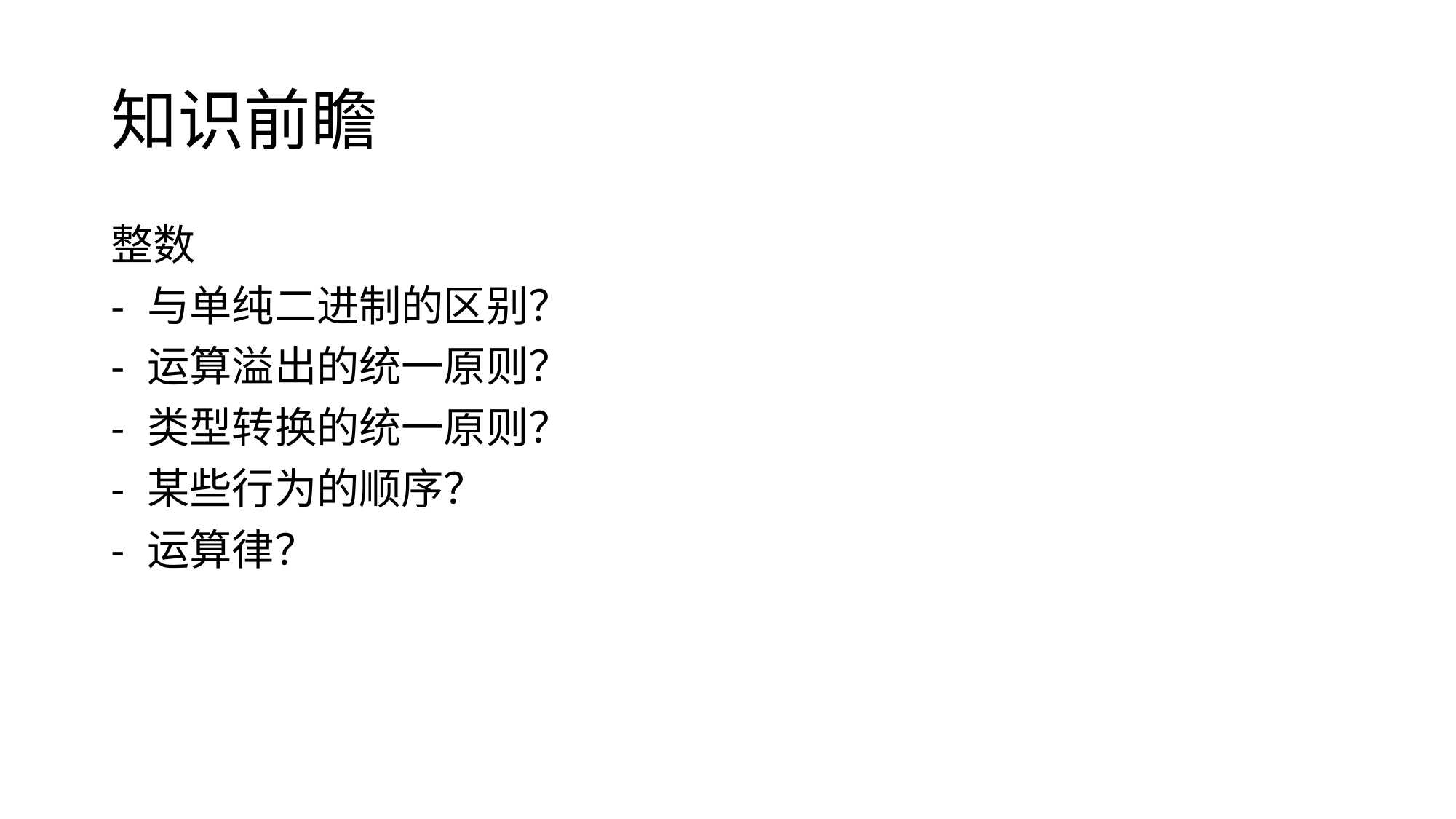

# 知识前瞻
整数
- 与单纯二进制的区别？
- 运算溢出的统一原则？
- 类型转换的统一原则？
- 某些行为的顺序？
- 运算律？